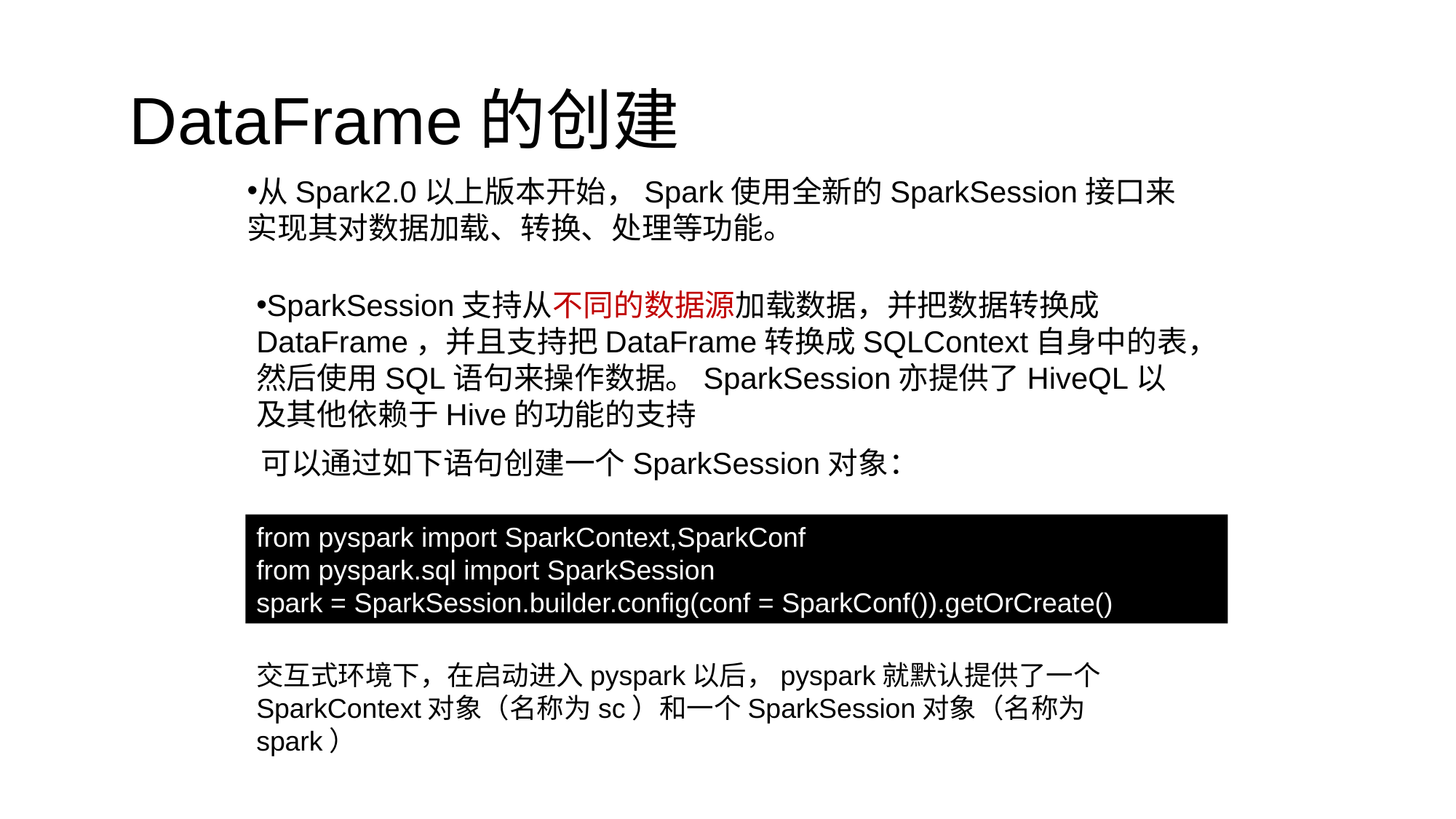

# DataFrame的创建
从Spark2.0以上版本开始，Spark使用全新的SparkSession接口来实现其对数据加载、转换、处理等功能。
SparkSession支持从不同的数据源加载数据，并把数据转换成DataFrame，并且支持把DataFrame转换成SQLContext自身中的表，然后使用SQL语句来操作数据。SparkSession亦提供了HiveQL以及其他依赖于Hive的功能的支持
可以通过如下语句创建一个SparkSession对象：
from pyspark import SparkContext,SparkConf
from pyspark.sql import SparkSession
spark = SparkSession.builder.config(conf = SparkConf()).getOrCreate()
交互式环境下，在启动进入pyspark以后，pyspark就默认提供了一个SparkContext对象（名称为sc）和一个SparkSession对象（名称为spark）